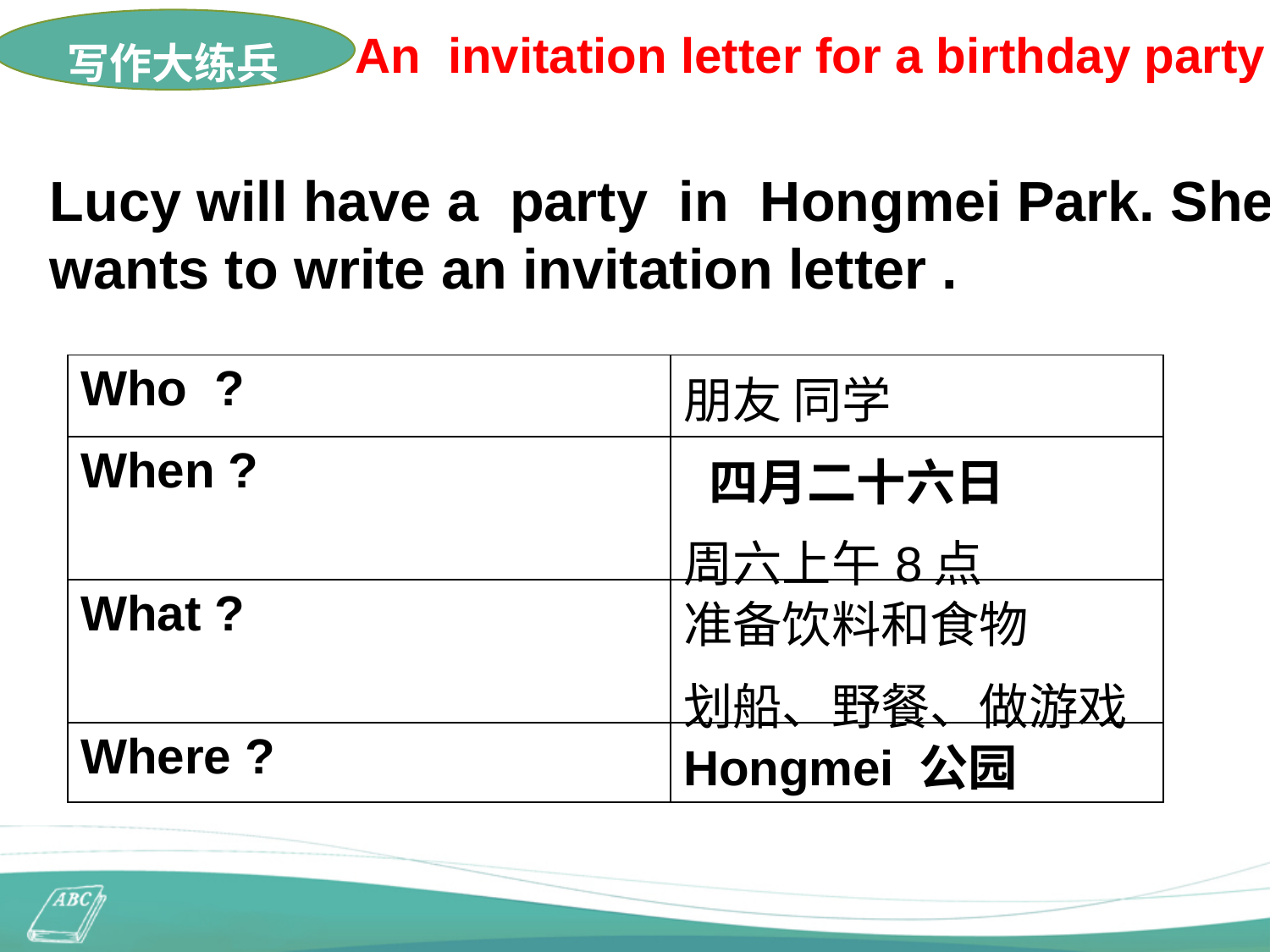

写作大练兵
An  invitation letter for a birthday party
Lucy will have a  party  in  Hongmei Park. She wants to write an invitation letter .
| Who ? | 朋友 同学 |
| --- | --- |
| When ? | 四月二十六日 周六上午8点 |
| What ? | 准备饮料和食物 划船、野餐、做游戏 |
| Where ? | Hongmei 公园 |